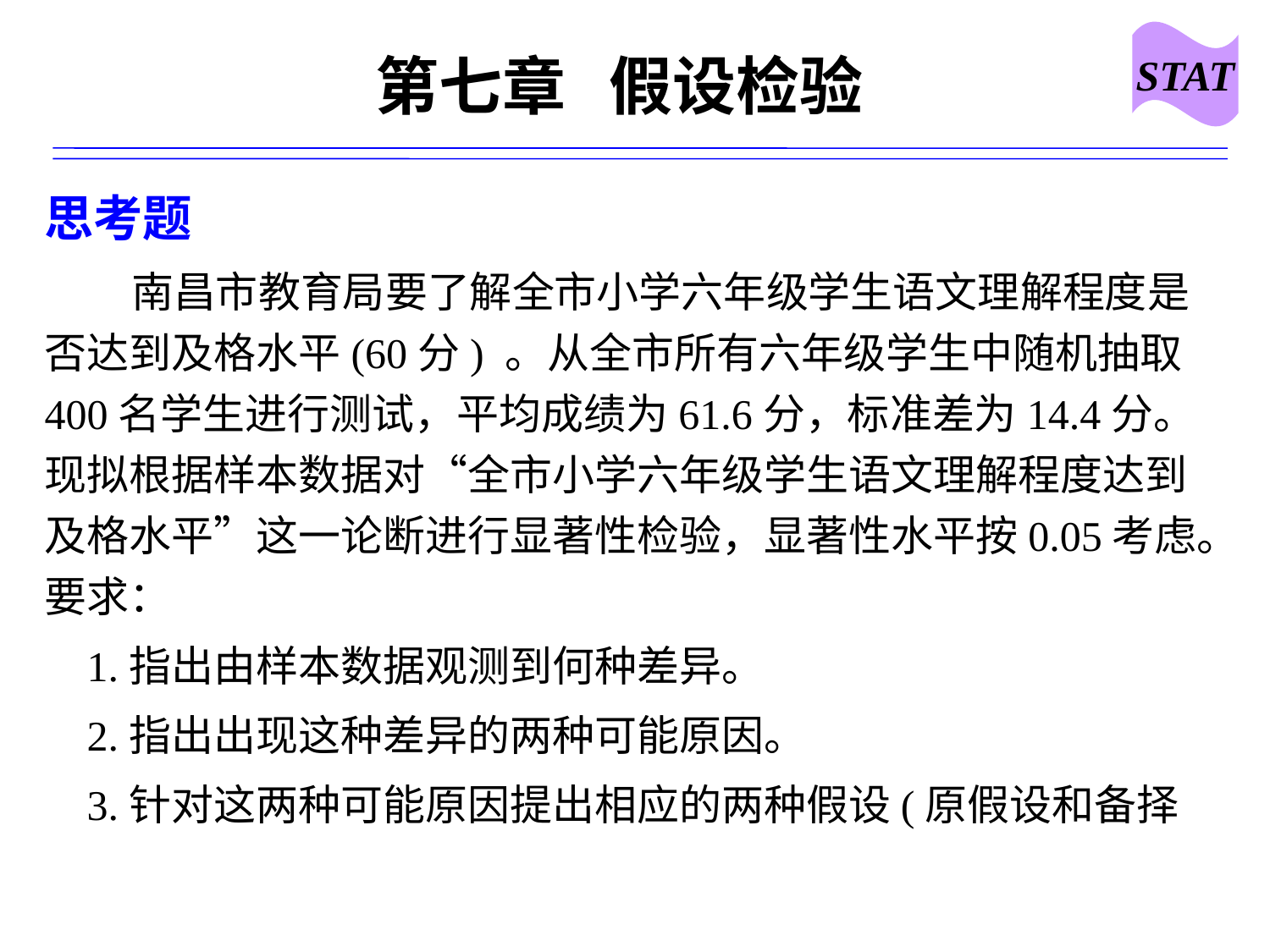

STAT
# 第七章   假设检验

思考题
          南昌市教育局要了解全市小学六年级学生语文理解程度是否达到及格水平(60分) 。从全市所有六年级学生中随机抽取400名学生进行测试，平均成绩为61.6分，标准差为14.4分。现拟根据样本数据对“全市小学六年级学生语文理解程度达到及格水平”这一论断进行显著性检验，显著性水平按0.05考虑。要求：
    1.指出由样本数据观测到何种差异。
    2.指出出现这种差异的两种可能原因。
    3.针对这两种可能原因提出相应的两种假设(原假设和备择